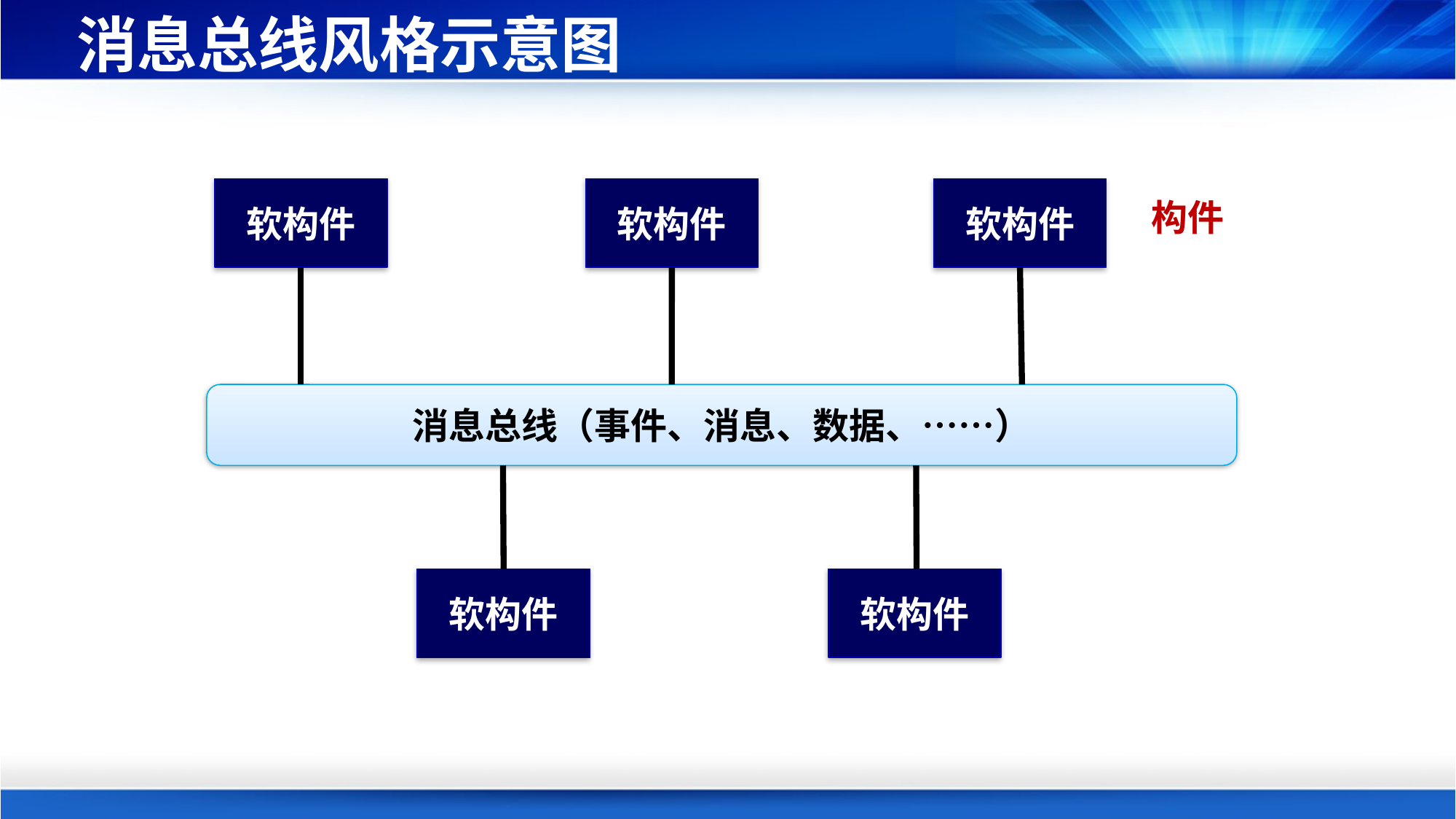

# 消息总线风格示意图
软构件
软构件
软构件
构件
消息总线（事件、消息、数据、……）
软构件
软构件